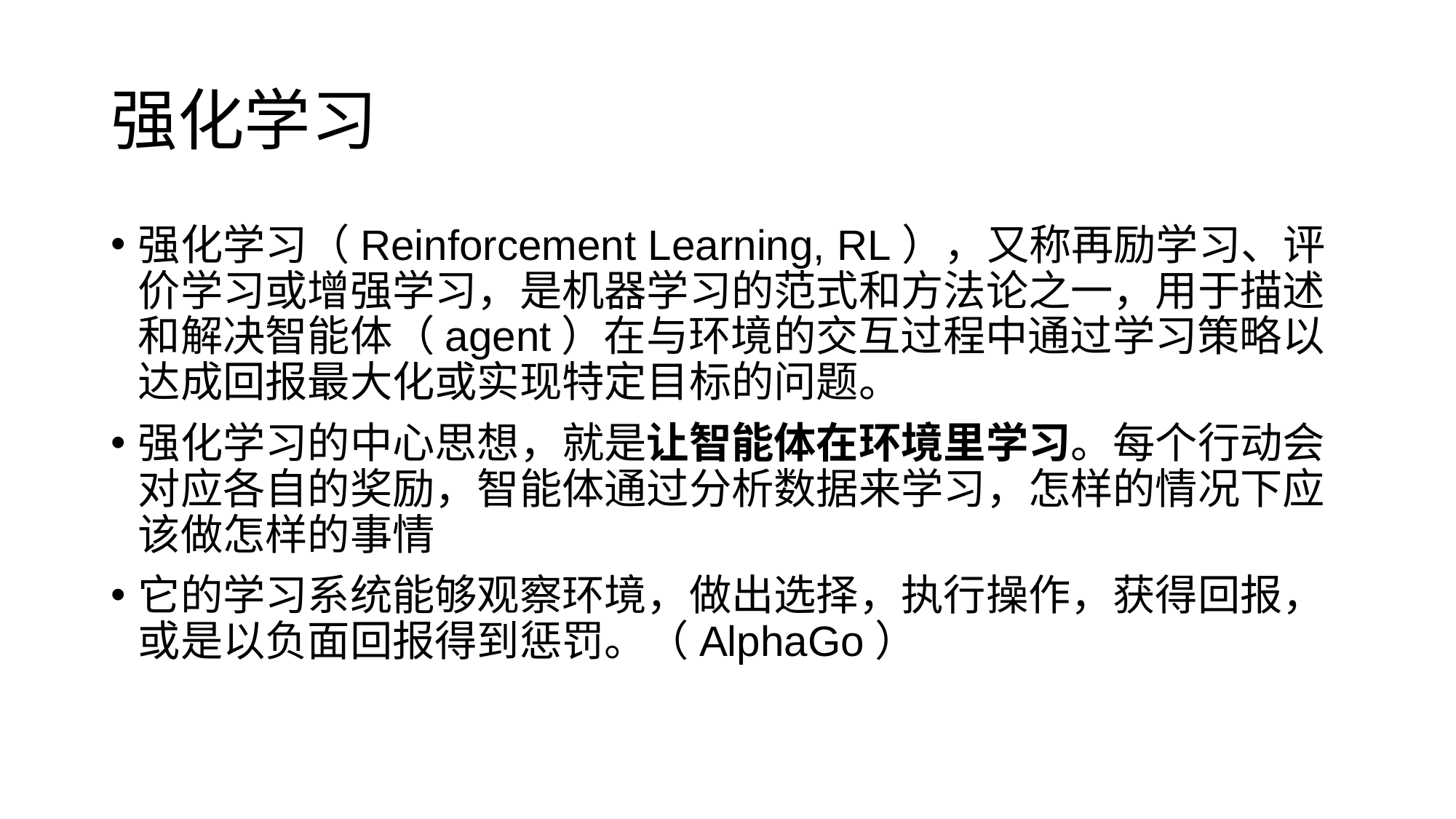

# 强化学习
强化学习（Reinforcement Learning, RL），又称再励学习、评价学习或增强学习，是机器学习的范式和方法论之一，用于描述和解决智能体（agent）在与环境的交互过程中通过学习策略以达成回报最大化或实现特定目标的问题。
强化学习的中心思想，就是让智能体在环境里学习。每个行动会对应各自的奖励，智能体通过分析数据来学习，怎样的情况下应该做怎样的事情
它的学习系统能够观察环境，做出选择，执行操作，获得回报，或是以负面回报得到惩罚。（AlphaGo）